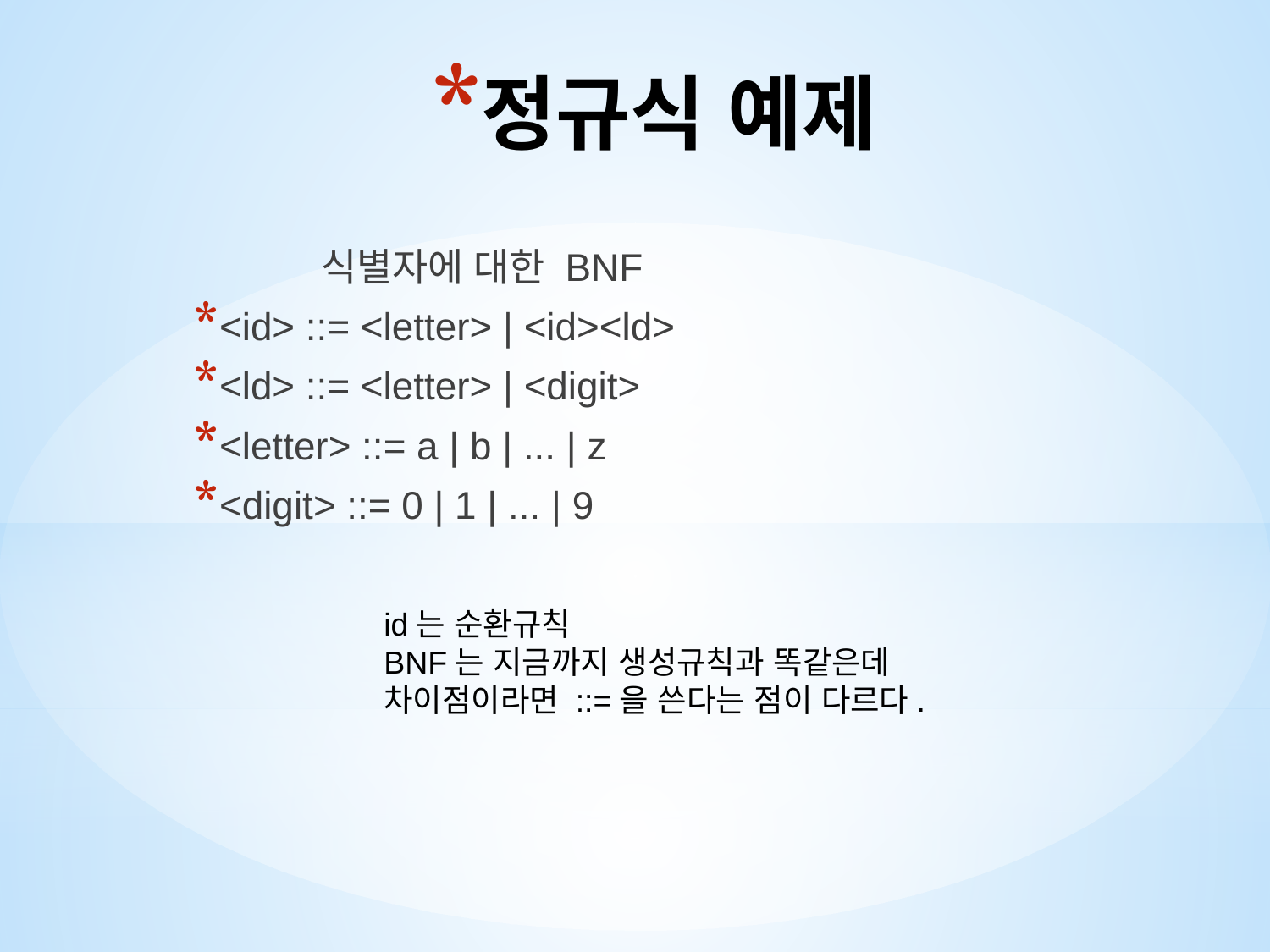

# 정규식 예제
	식별자에 대한 BNF
<id> ::= <letter> | <id><ld>
<ld> ::= <letter> | <digit>
<letter> ::= a | b | ... | z
<digit> ::= 0 | 1 | ... | 9

id는 순환규칙
BNF는 지금까지 생성규칙과 똑같은데
차이점이라면 ::=을 쓴다는 점이 다르다.